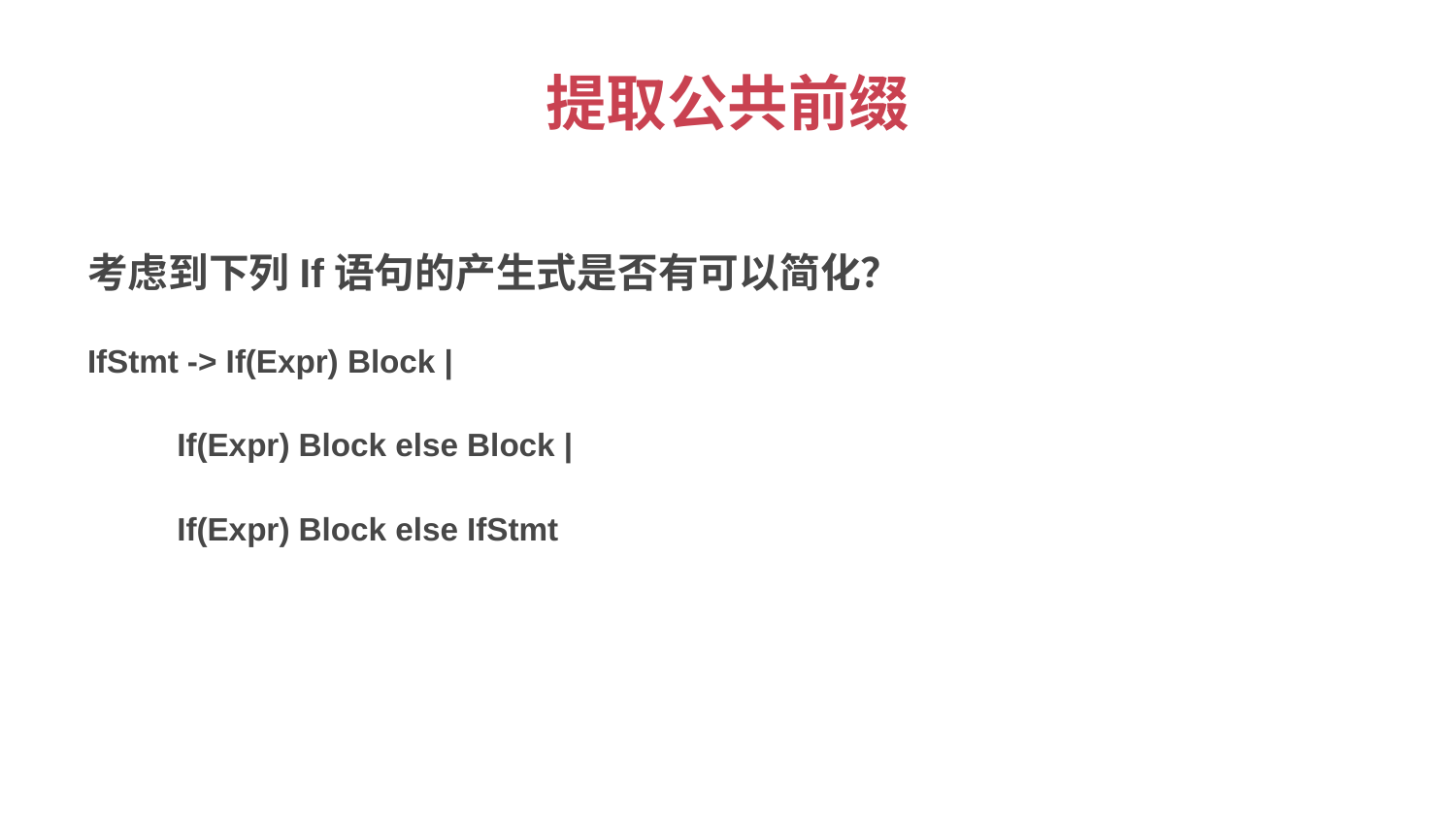

# 提取公共前缀
考虑到下列If语句的产生式是否有可以简化？
IfStmt -> If(Expr) Block |
          If(Expr) Block else Block |
          If(Expr) Block else IfStmt